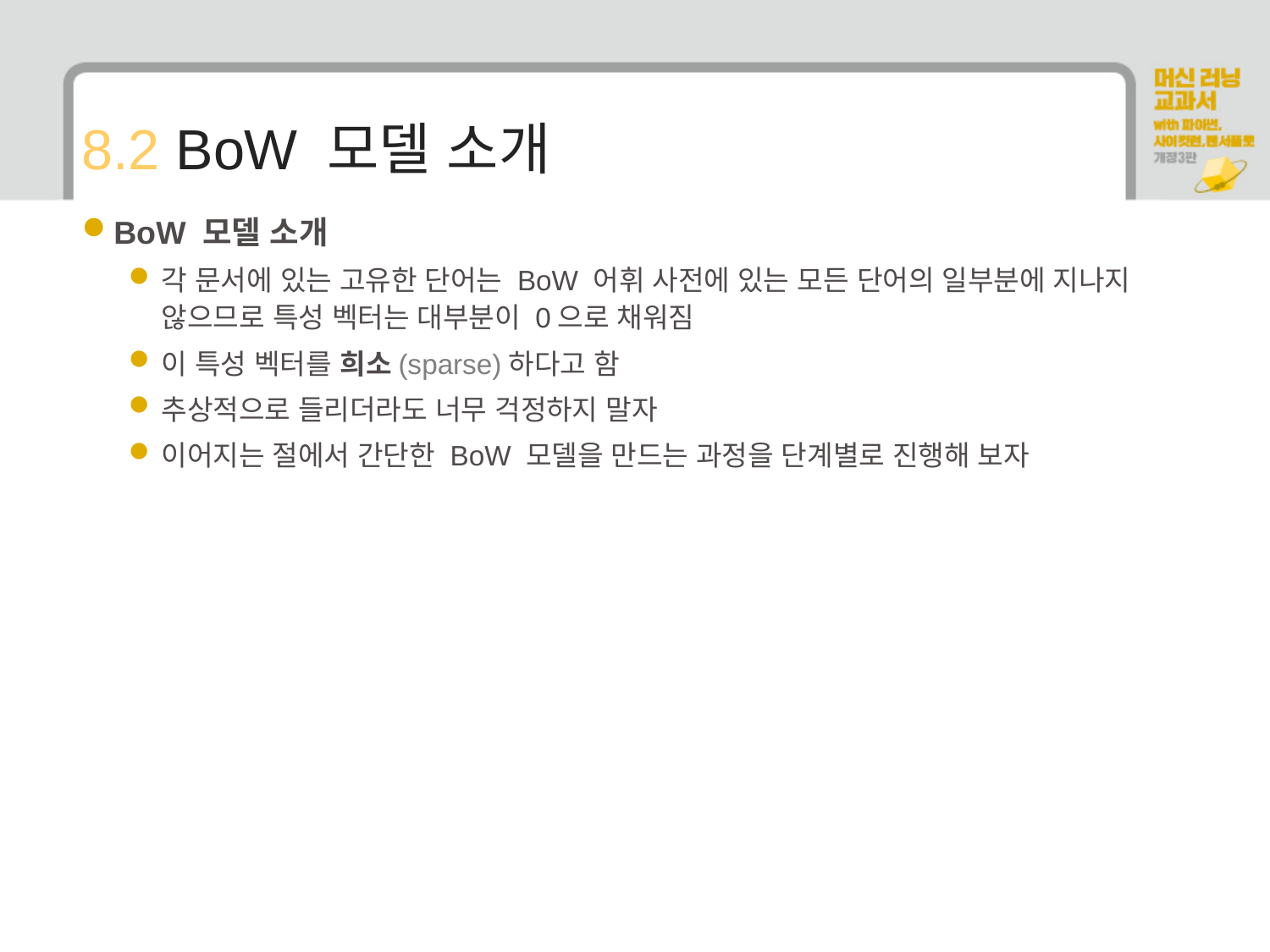

# 8.2 BoW 모델 소개
BoW 모델 소개
각 문서에 있는 고유한 단어는 BoW 어휘 사전에 있는 모든 단어의 일부분에 지나지 않으므로 특성 벡터는 대부분이 0으로 채워짐
이 특성 벡터를 희소(sparse)하다고 함
추상적으로 들리더라도 너무 걱정하지 말자
이어지는 절에서 간단한 BoW 모델을 만드는 과정을 단계별로 진행해 보자